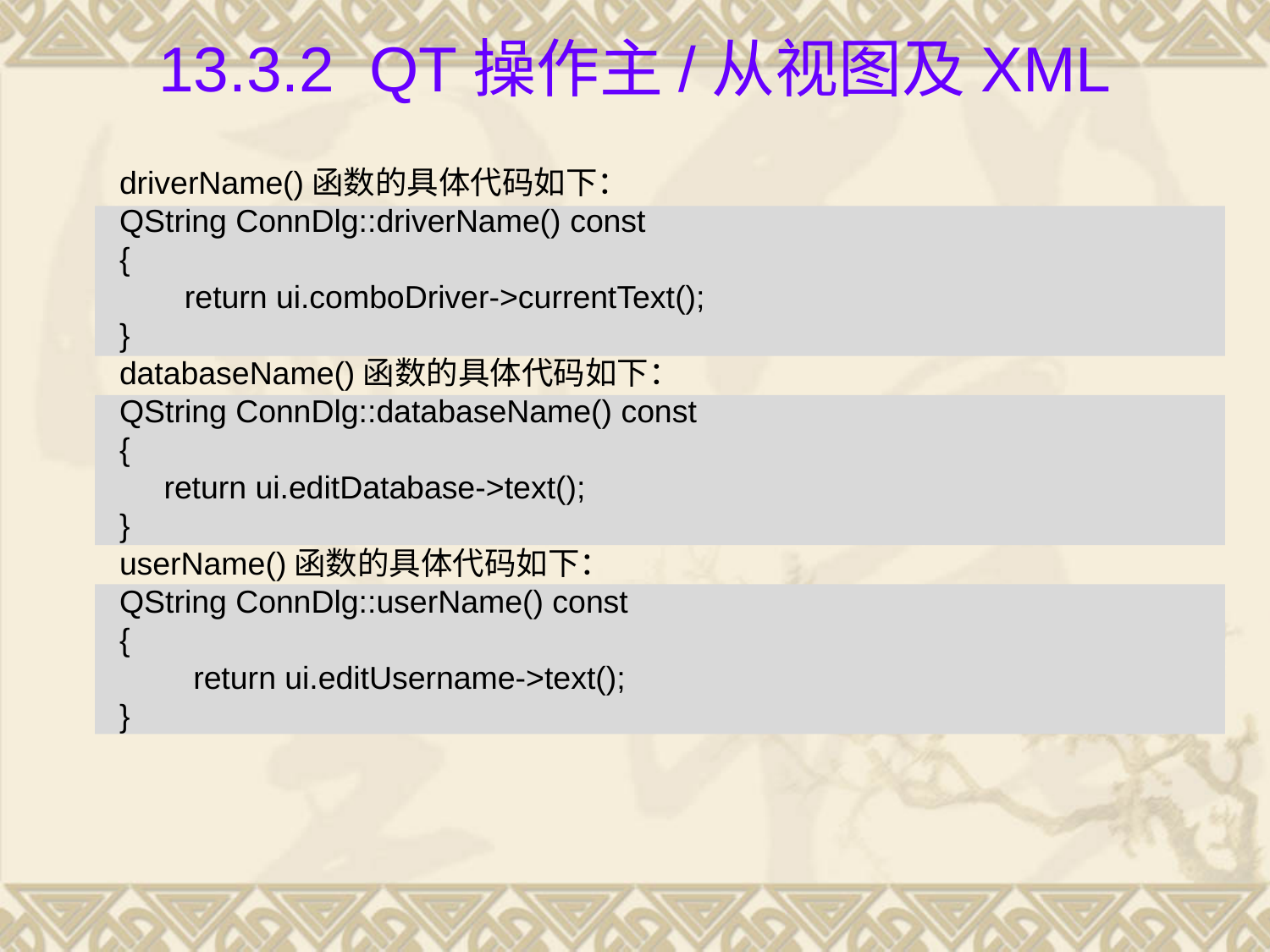

# 13.3.2  Qt操作主/从视图及XML
driverName()函数的具体代码如下：
QString ConnDlg::driverName() const
{
	return ui.comboDriver->currentText();
}
databaseName()函数的具体代码如下：
QString ConnDlg::databaseName() const
{
     return ui.editDatabase->text();
}
userName()函数的具体代码如下：
QString ConnDlg::userName() const
{
	 return ui.editUsername->text();
}